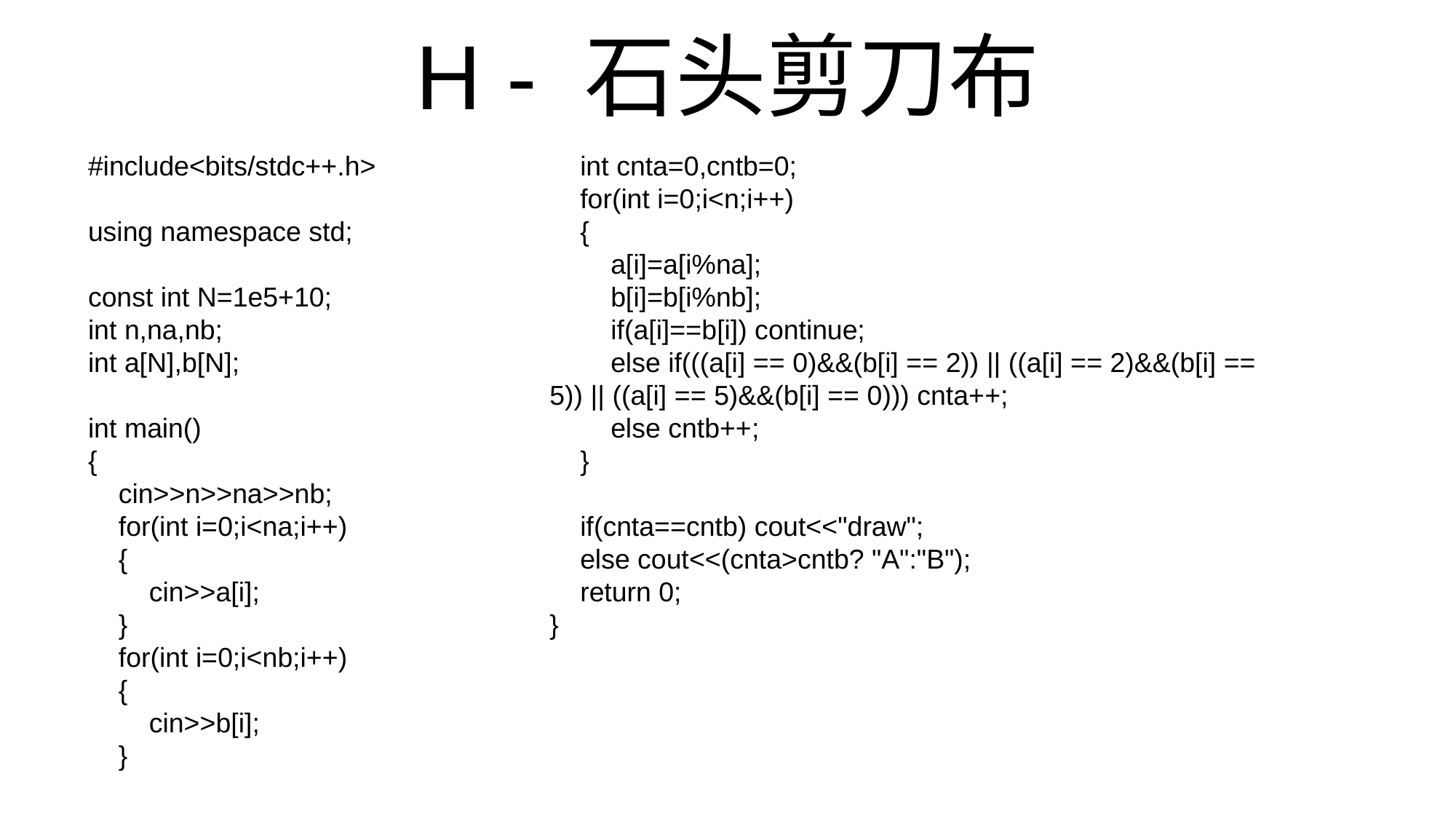

H - 石头剪刀布
#include<bits/stdc++.h>

using namespace std;

const int N=1e5+10;
int n,na,nb;
int a[N],b[N];

int main()
{
    cin>>n>>na>>nb;
    for(int i=0;i<na;i++)
    {
        cin>>a[i];
    }
    for(int i=0;i<nb;i++)
    {
        cin>>b[i];
    }

    int cnta=0,cntb=0;
    for(int i=0;i<n;i++)
    {
        a[i]=a[i%na];
        b[i]=b[i%nb];
        if(a[i]==b[i]) continue;
        else if(((a[i] == 0)&&(b[i] == 2)) || ((a[i] == 2)&&(b[i] == 5)) || ((a[i] == 5)&&(b[i] == 0))) cnta++;
        else cntb++;
    }

    if(cnta==cntb) cout<<"draw";
    else cout<<(cnta>cntb? "A":"B");
    return 0;
}